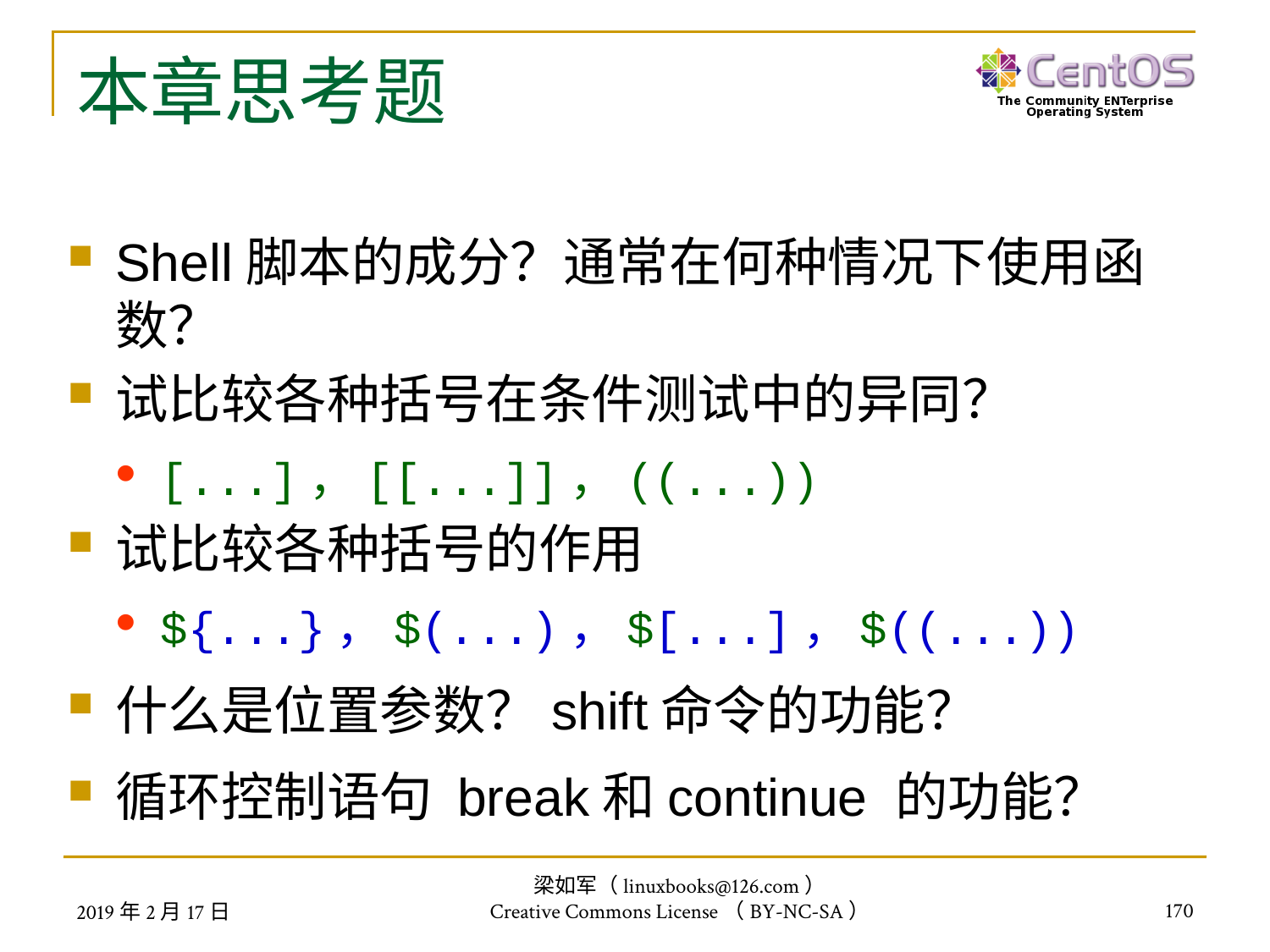

# 本章思考题
Shell脚本的成分？通常在何种情况下使用函数？
试比较各种括号在条件测试中的异同？
[...]，[[...]]，((...))
试比较各种括号的作用
${...}，$(...)，$[...]，$((...))
什么是位置参数？shift命令的功能？
循环控制语句 break和continue 的功能？
梁如军（linuxbooks@126.com）
Creative Commons License（BY-NC-SA）
2019年2月17日
170